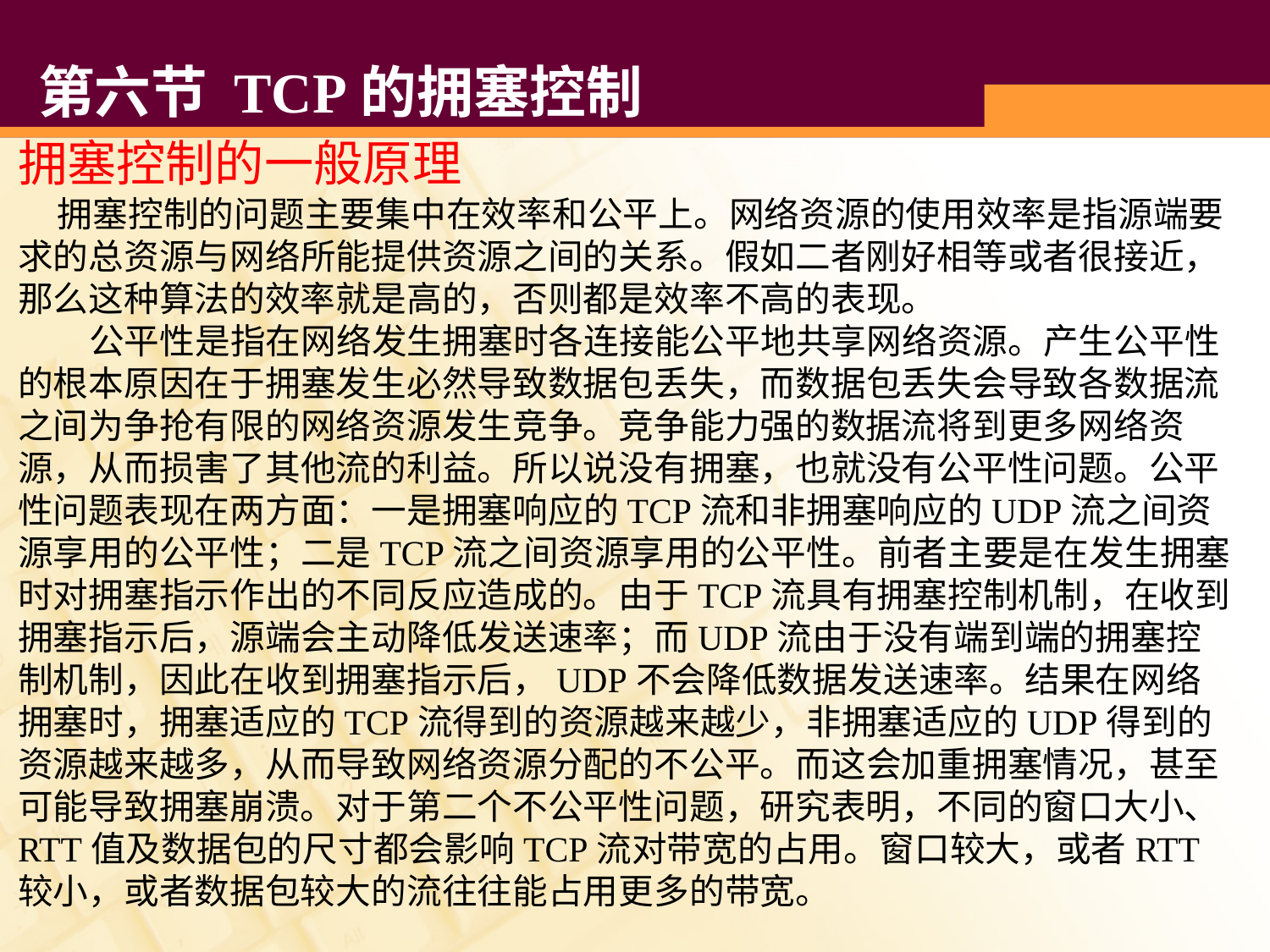

# 第六节 TCP的拥塞控制
拥塞控制的一般原理
    拥塞控制的问题主要集中在效率和公平上。网络资源的使用效率是指源端要求的总资源与网络所能提供资源之间的关系。假如二者刚好相等或者很接近，那么这种算法的效率就是高的，否则都是效率不高的表现。
        公平性是指在网络发生拥塞时各连接能公平地共享网络资源。产生公平性的根本原因在于拥塞发生必然导致数据包丢失，而数据包丢失会导致各数据流之间为争抢有限的网络资源发生竞争。竞争能力强的数据流将到更多网络资源，从而损害了其他流的利益。所以说没有拥塞，也就没有公平性问题。公平性问题表现在两方面：一是拥塞响应的TCP流和非拥塞响应的UDP流之间资源享用的公平性；二是TCP流之间资源享用的公平性。前者主要是在发生拥塞时对拥塞指示作出的不同反应造成的。由于TCP流具有拥塞控制机制，在收到拥塞指示后，源端会主动降低发送速率；而UDP流由于没有端到端的拥塞控制机制，因此在收到拥塞指示后，UDP不会降低数据发送速率。结果在网络拥塞时，拥塞适应的TCP流得到的资源越来越少，非拥塞适应的UDP得到的资源越来越多，从而导致网络资源分配的不公平。而这会加重拥塞情况，甚至可能导致拥塞崩溃。对于第二个不公平性问题，研究表明，不同的窗口大小、RTT值及数据包的尺寸都会影响TCP流对带宽的占用。窗口较大，或者RTT较小，或者数据包较大的流往往能占用更多的带宽。